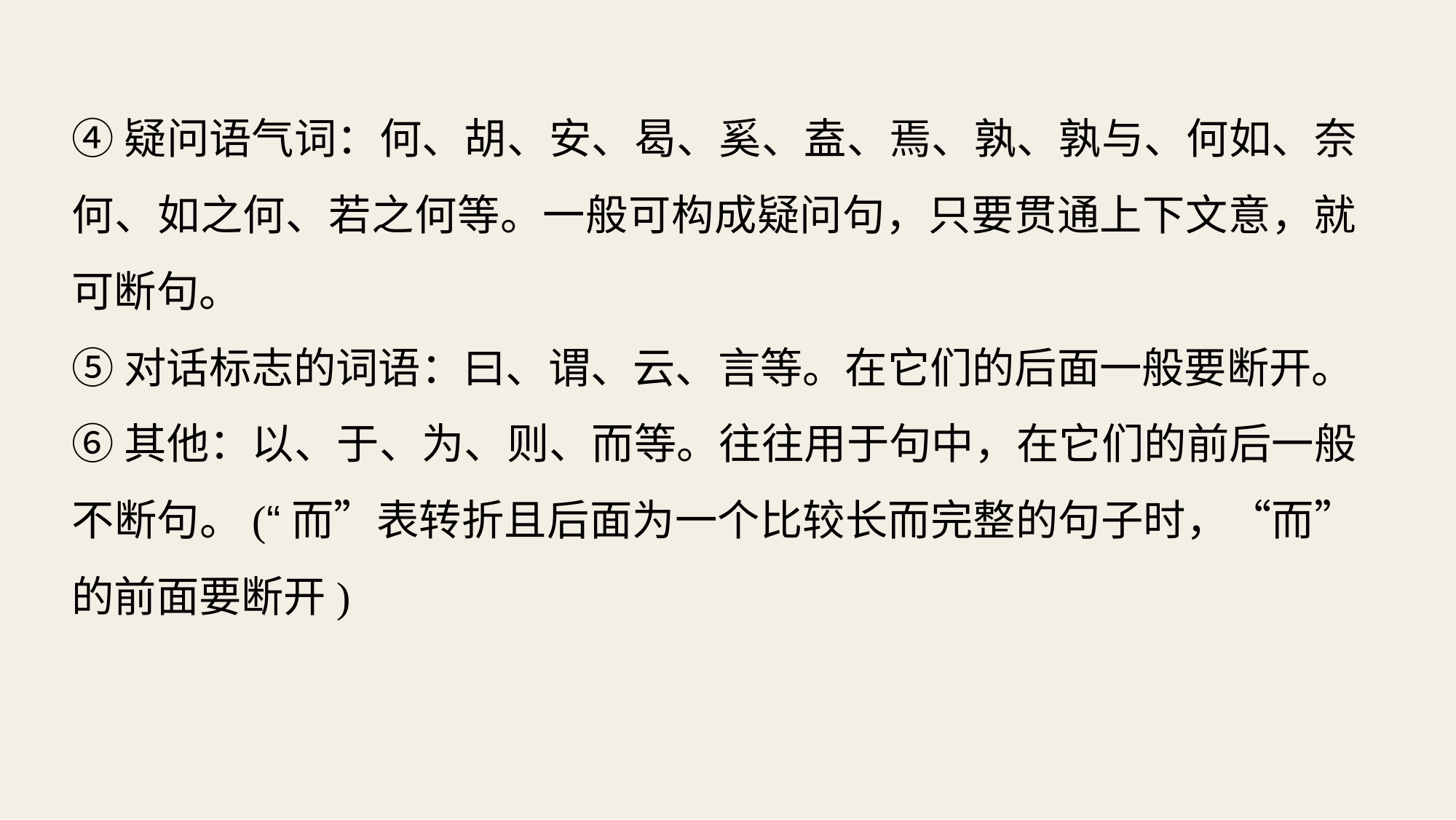

④疑问语气词：何、胡、安、曷、奚、盍、焉、孰、孰与、何如、奈何、如之何、若之何等。一般可构成疑问句，只要贯通上下文意，就可断句。
⑤对话标志的词语：曰、谓、云、言等。在它们的后面一般要断开。
⑥其他：以、于、为、则、而等。往往用于句中，在它们的前后一般不断句。(“而”表转折且后面为一个比较长而完整的句子时，“而”的前面要断开)